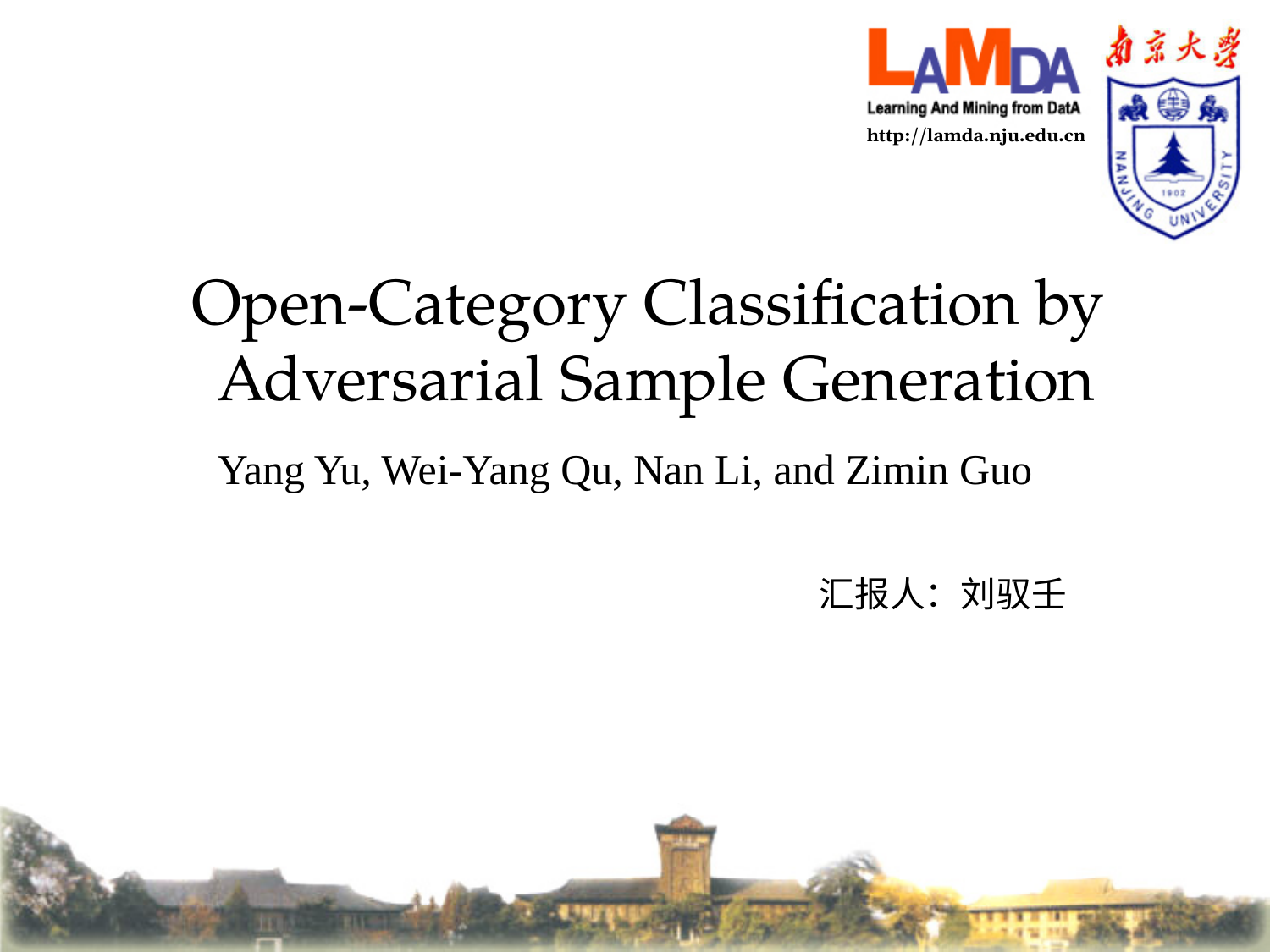

# Open-Category Classification by  Adversarial Sample Generation
Yang Yu, Wei-Yang Qu, Nan Li, and Zimin Guo
汇报人：刘驭壬